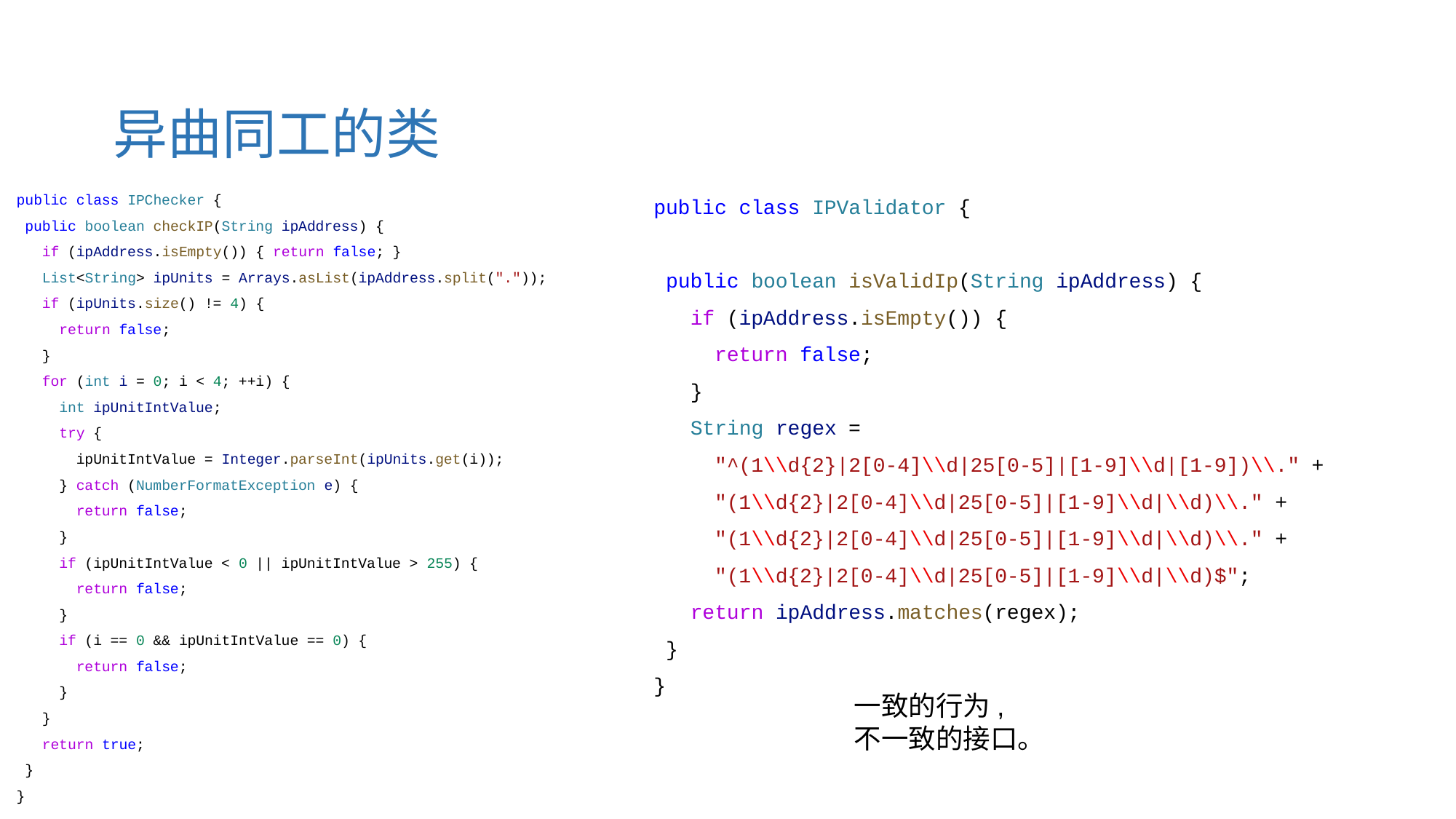

异曲同工的类
public class IPChecker {
 public boolean checkIP(String ipAddress) {
   if (ipAddress.isEmpty()) { return false; }
   List<String> ipUnits = Arrays.asList(ipAddress.split("."));
   if (ipUnits.size() != 4) {
     return false;
   }
   for (int i = 0; i < 4; ++i) {
     int ipUnitIntValue;
     try {
       ipUnitIntValue = Integer.parseInt(ipUnits.get(i));
     } catch (NumberFormatException e) {
       return false;
     }
     if (ipUnitIntValue < 0 || ipUnitIntValue > 255) {
       return false;
     }
     if (i == 0 && ipUnitIntValue == 0) {
       return false;
     }
   }
   return true;
 }
}
public class IPValidator {

 public boolean isValidIp(String ipAddress) {
   if (ipAddress.isEmpty()) {
     return false;
   }
   String regex =
     "^(1\\d{2}|2[0-4]\\d|25[0-5]|[1-9]\\d|[1-9])\\." +
     "(1\\d{2}|2[0-4]\\d|25[0-5]|[1-9]\\d|\\d)\\." +
     "(1\\d{2}|2[0-4]\\d|25[0-5]|[1-9]\\d|\\d)\\." +
     "(1\\d{2}|2[0-4]\\d|25[0-5]|[1-9]\\d|\\d)$";
   return ipAddress.matches(regex);
 }
}
一致的行为,
不一致的接口。